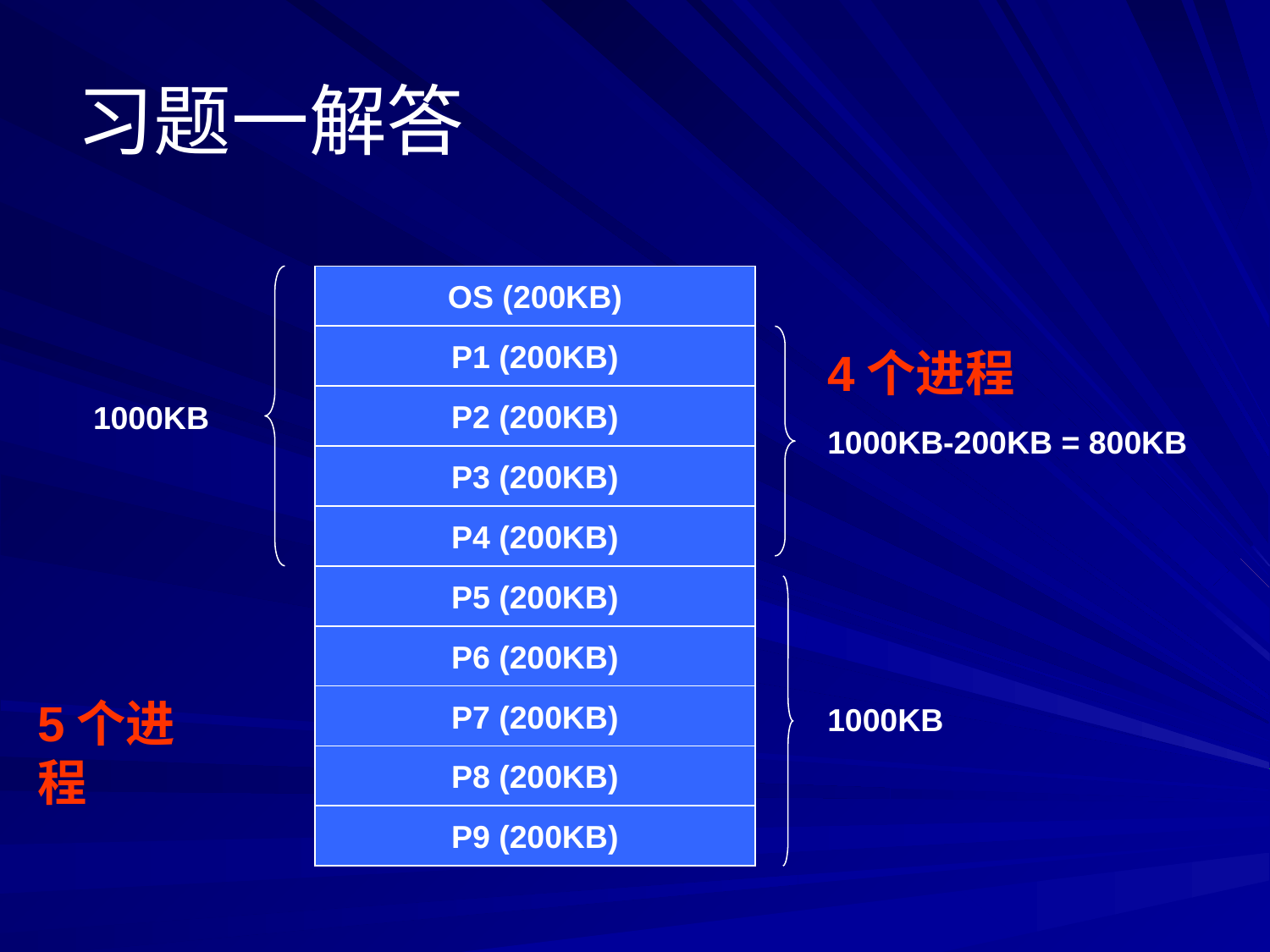

# 习题一解答

OS (200KB)
P1 (200KB)

4个进程
P2 (200KB)
1000KB
1000KB-200KB = 800KB
P3 (200KB)
P4 (200KB)

P5 (200KB)

P6 (200KB)
5个进程
P7 (200KB)
1000KB
P8 (200KB)
P9 (200KB)